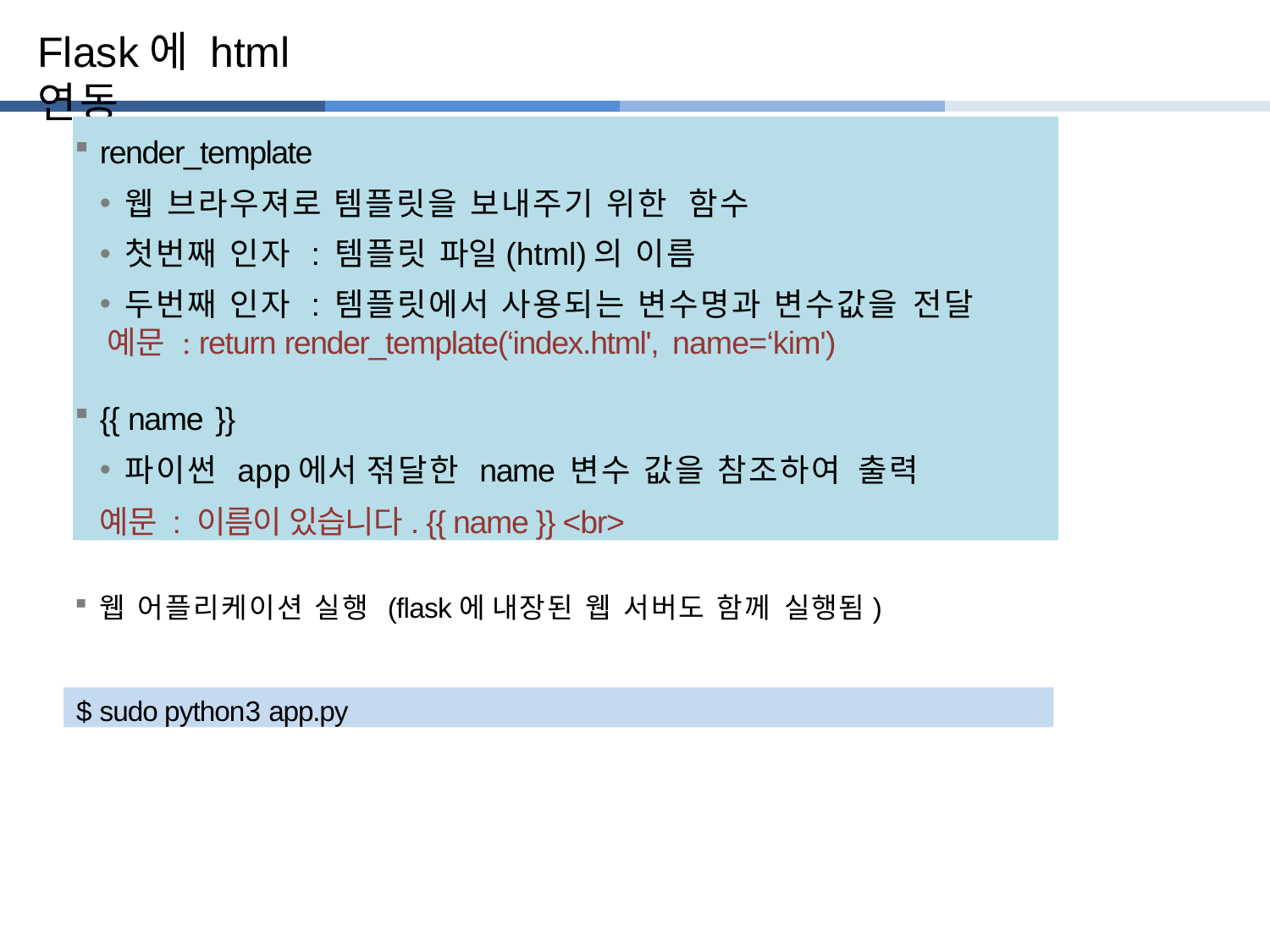

# Flask에 html 연동
render_template
웹 브라우져로 템플릿을 보내주기 위한 함수
첫번째 인자 : 템플릿 파일(html)의 이름
두번째 인자 : 템플릿에서 사용되는 변수명과 변수값을 전달
   예문 : return render_template(‘index.html', name=‘kim')

{{ name }}
파이썬 app에서 젂달한 name 변수 값을 참조하여 출력
예문 : 이름이 있습니다. {{ name }} <br>
웹 어플리케이션 실행 (flask에 내장된 웹 서버도 함께 실행됨)
$ sudo python3 app.py